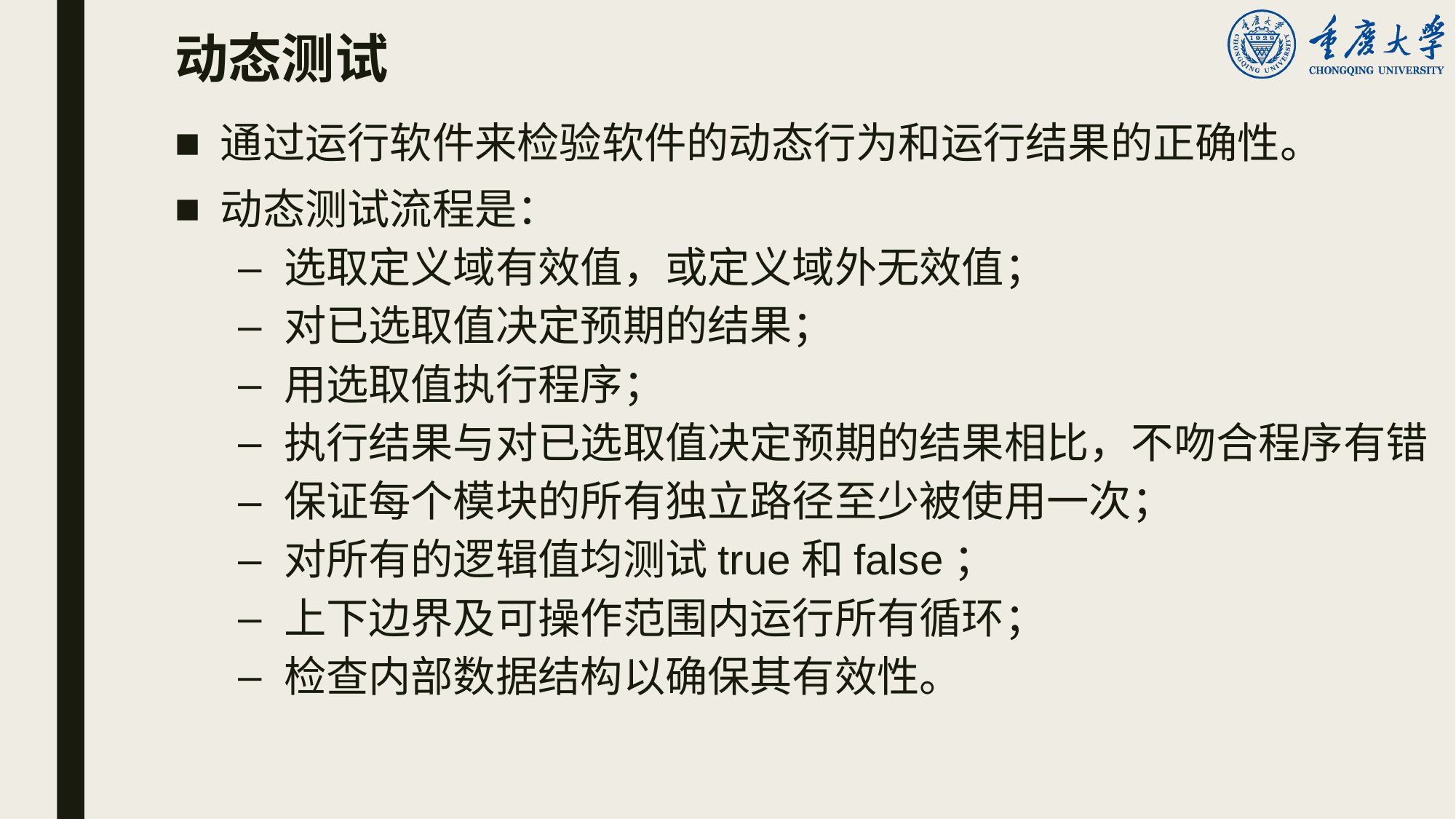

# 动态测试
通过运行软件来检验软件的动态行为和运行结果的正确性。
动态测试流程是：
选取定义域有效值，或定义域外无效值；
对已选取值决定预期的结果；
用选取值执行程序；
执行结果与对已选取值决定预期的结果相比，不吻合程序有错
保证每个模块的所有独立路径至少被使用一次；
对所有的逻辑值均测试true和false；
上下边界及可操作范围内运行所有循环；
检查内部数据结构以确保其有效性。